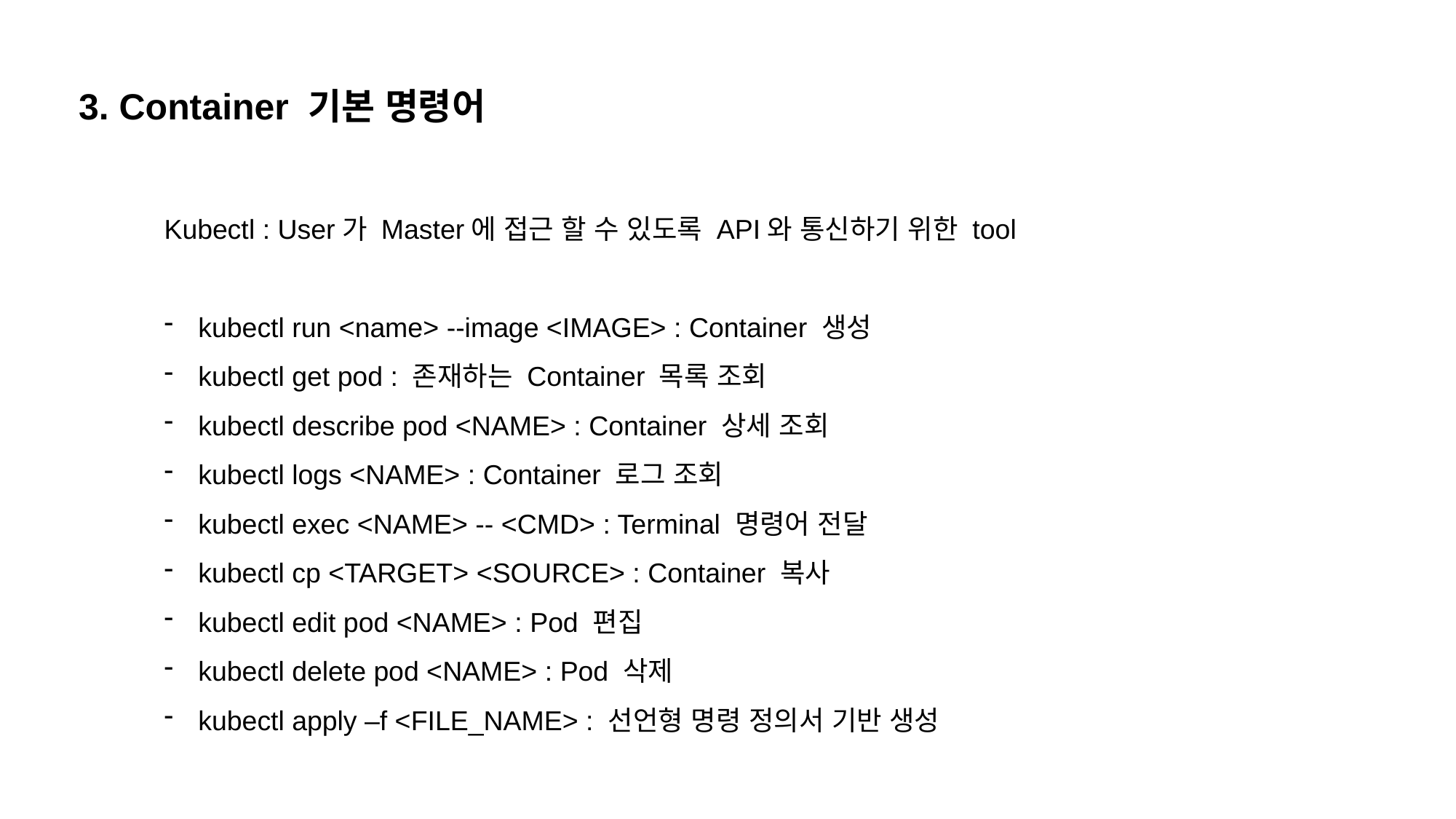

3. Container 기본 명령어
Kubectl : User가 Master에 접근 할 수 있도록 API와 통신하기 위한 tool

kubectl run <name> --image <IMAGE> : Container 생성
kubectl get pod : 존재하는 Container 목록 조회
kubectl describe pod <NAME> : Container 상세 조회
kubectl logs <NAME> : Container 로그 조회
kubectl exec <NAME> -- <CMD> : Terminal 명령어 전달
kubectl cp <TARGET> <SOURCE> : Container 복사
kubectl edit pod <NAME> : Pod 편집
kubectl delete pod <NAME> : Pod 삭제
kubectl apply –f <FILE_NAME> : 선언형 명령 정의서 기반 생성